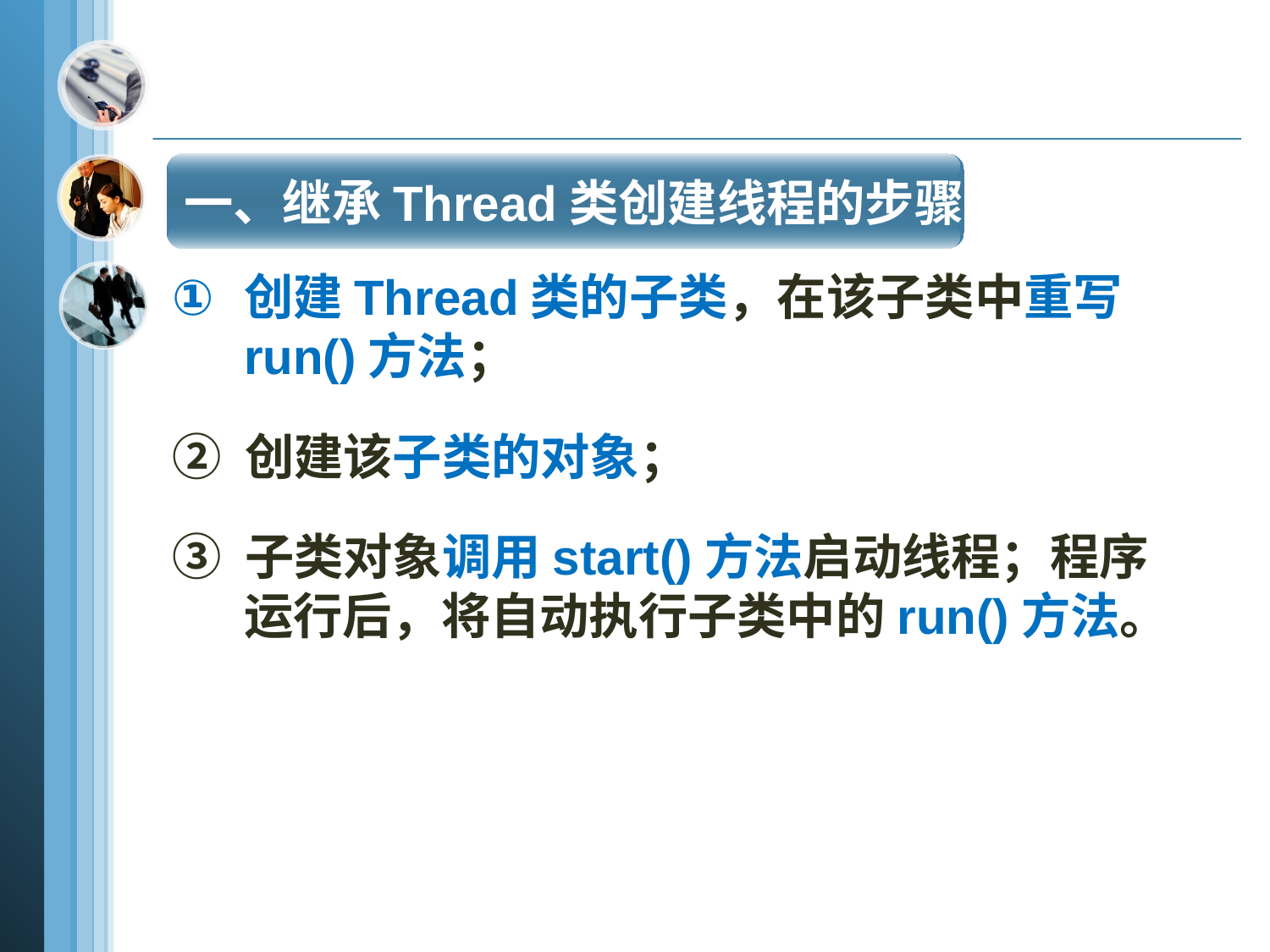

一、继承Thread类创建线程的步骤

创建Thread类的子类，在该子类中重写run()方法；
② 创建该子类的对象；
③ 子类对象调用start()方法启动线程；程序运行后，将自动执行子类中的run()方法。